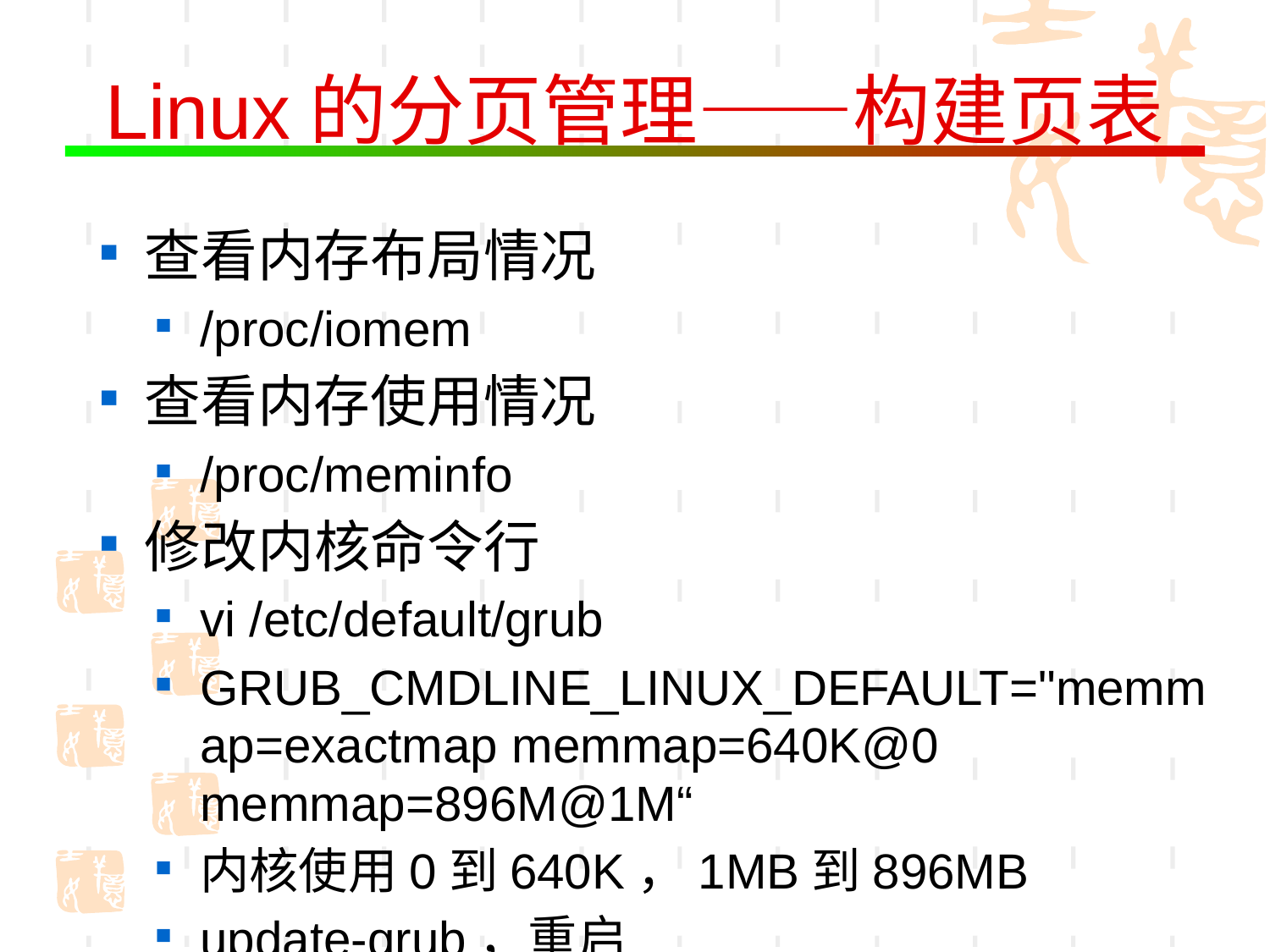

# Linux的分页管理——构建页表
查看内存布局情况
/proc/iomem
查看内存使用情况
/proc/meminfo
修改内核命令行
vi /etc/default/grub
GRUB_CMDLINE_LINUX_DEFAULT="memmap=exactmap memmap=640K@0 memmap=896M@1M“
内核使用0到640K，1MB到896MB
update-grub，重启